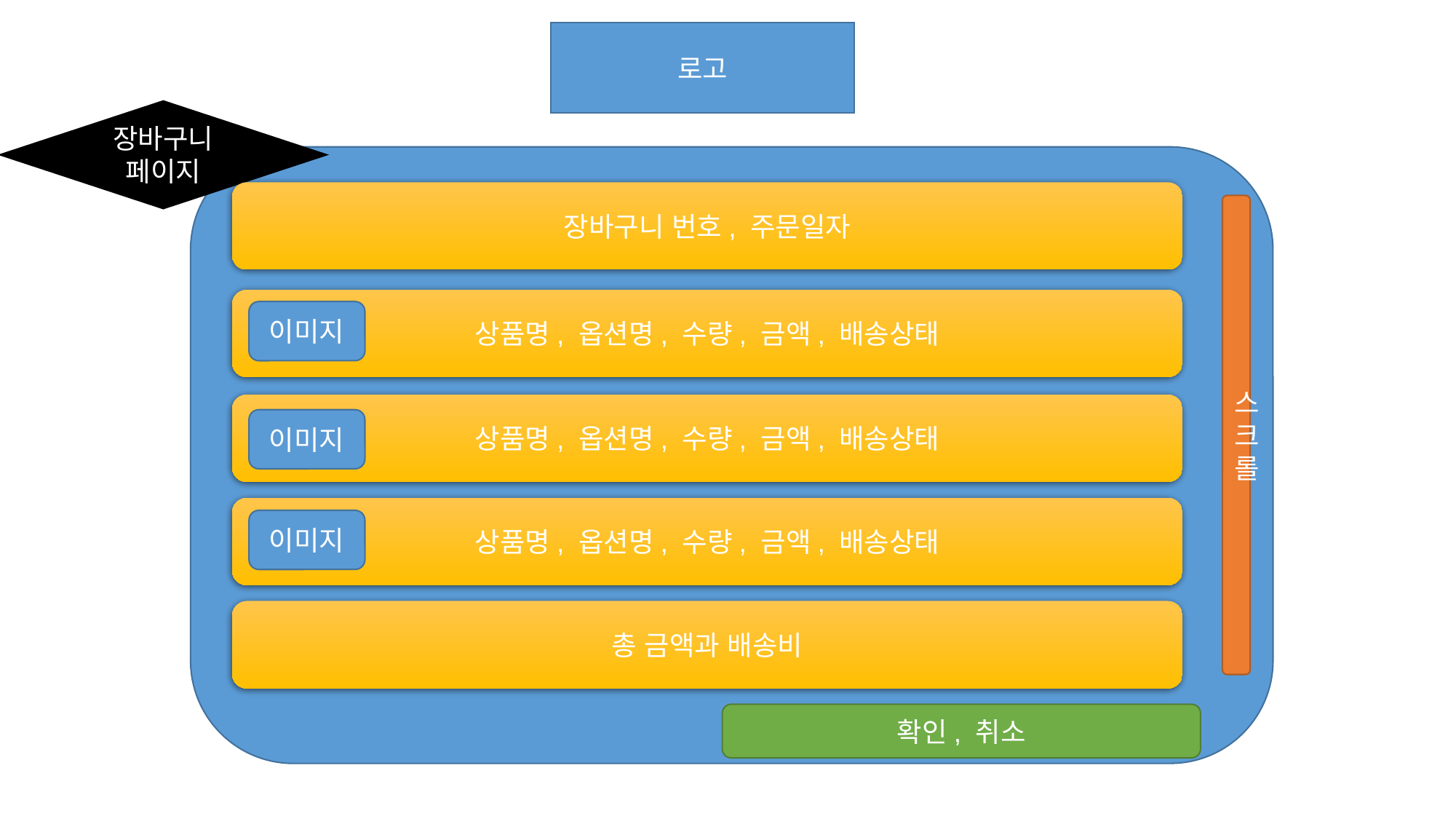

로고
장바구니 페이지

장바구니 번호, 주문일자
스크롤
상품명, 옵션명, 수량, 금액, 배송상태
이미지
상품명, 옵션명, 수량, 금액, 배송상태
이미지
상품명, 옵션명, 수량, 금액, 배송상태
이미지
총 금액과 배송비
확인, 취소